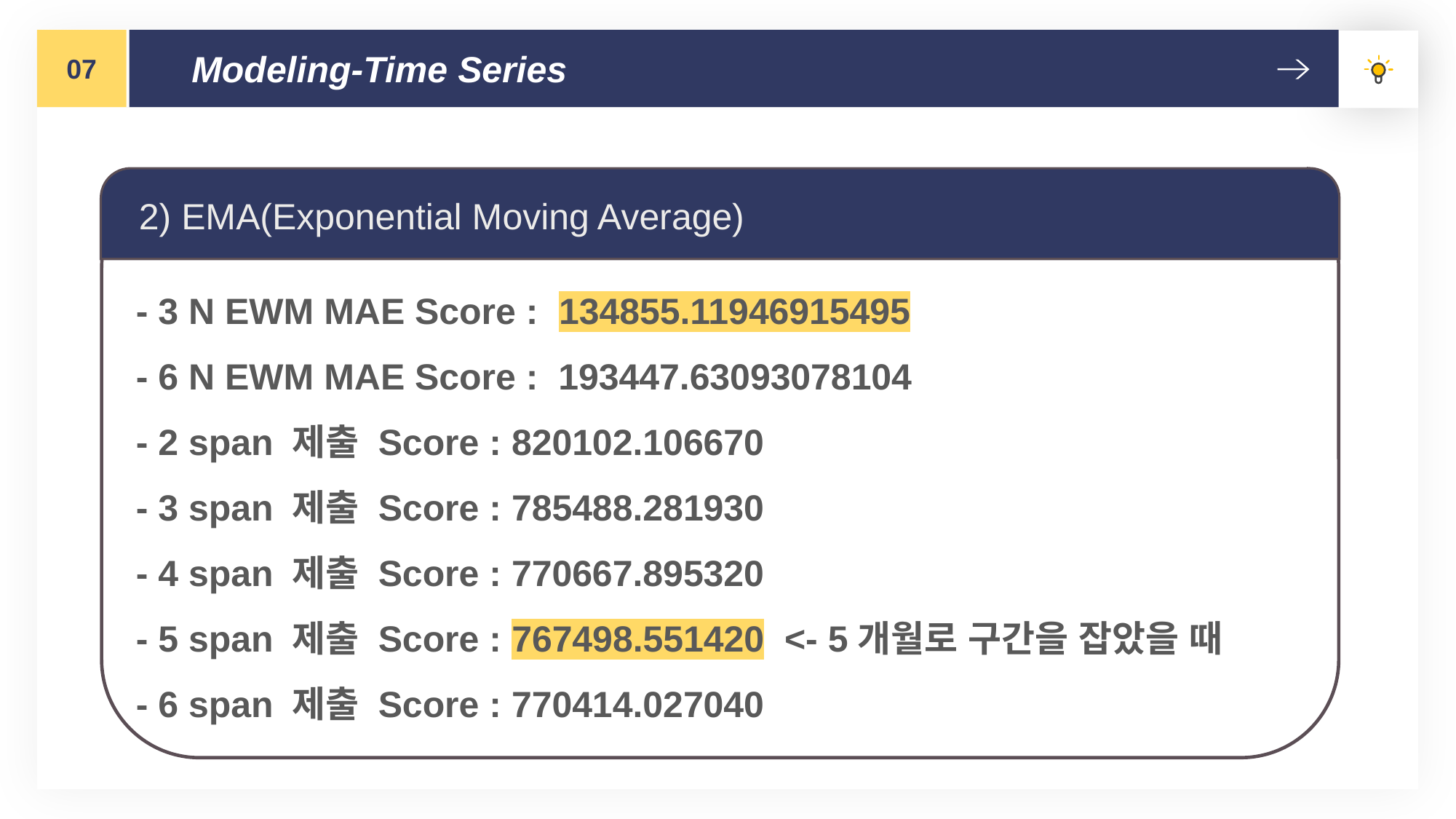

07
Modeling-Time Series

2) EMA(Exponential Moving Average)
- 3 N EWM MAE Score :  134855.11946915495
- 6 N EWM MAE Score :  193447.63093078104
- 2 span 제출 Score : 820102.106670
- 3 span 제출 Score : 785488.281930
- 4 span 제출 Score : 770667.895320
- 5 span 제출 Score : 767498.551420  <- 5개월로 구간을 잡았을 때
- 6 span 제출 Score : 770414.027040